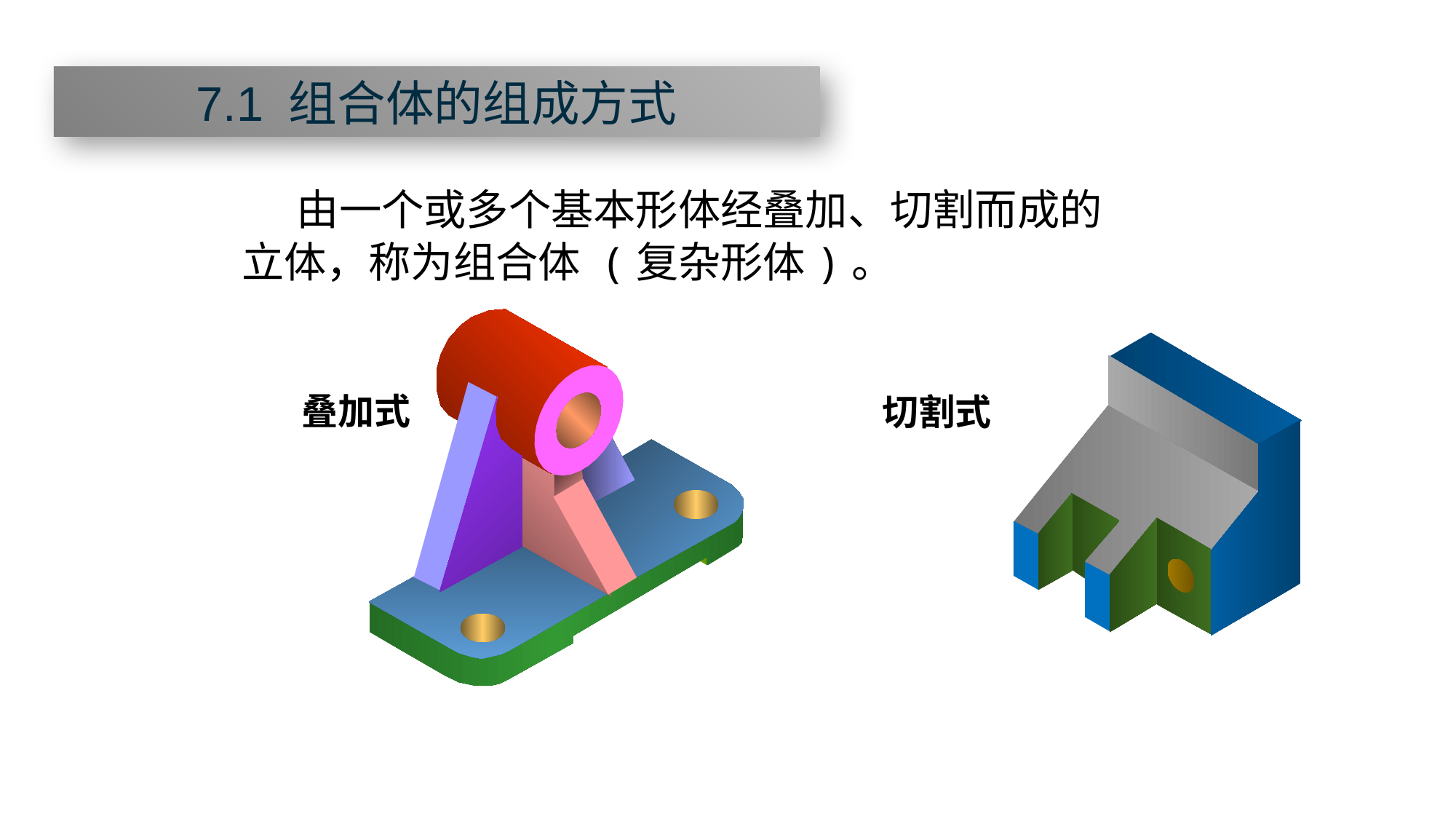

7.1 组合体的组成方式
    由一个或多个基本形体经叠加、切割而成的
立体，称为组合体 (复杂形体)。

叠加式
切割式